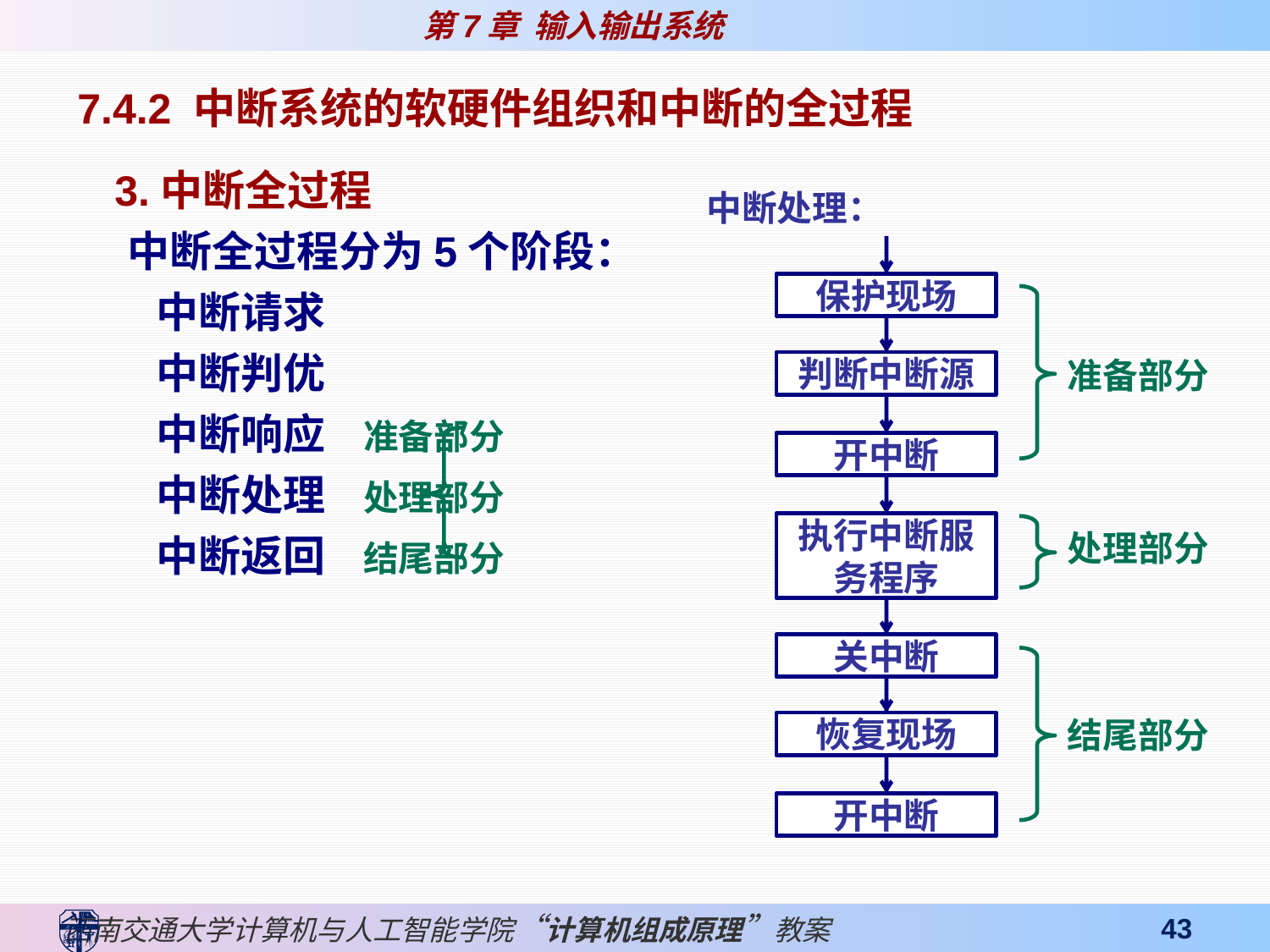

7.4.2 中断系统的软硬件组织和中断的全过程
   3.中断全过程
    中断全过程分为5个阶段：
       中断请求
       中断判优
       中断响应    准备部分
       中断处理    处理部分
       中断返回    结尾部分

中断处理：
保护现场

判断中断源
准备部分
开中断
执行中断服务程序

处理部分
关中断

恢复现场
结尾部分
开中断